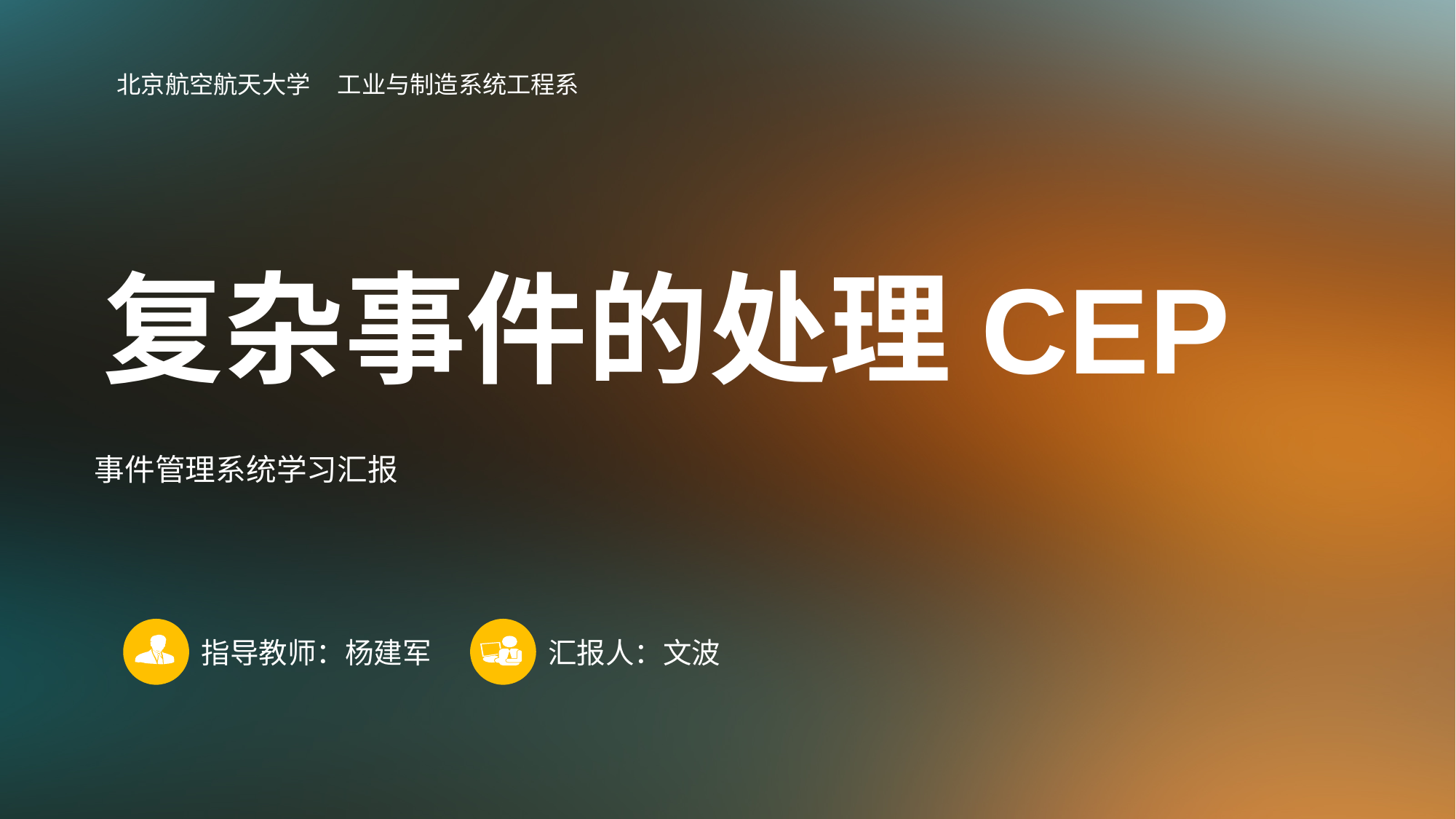

北京航空航天大学     工业与制造系统工程系
复杂事件的处理CEP
事件管理系统学习汇报

指导教师：杨建军
汇报人：文波